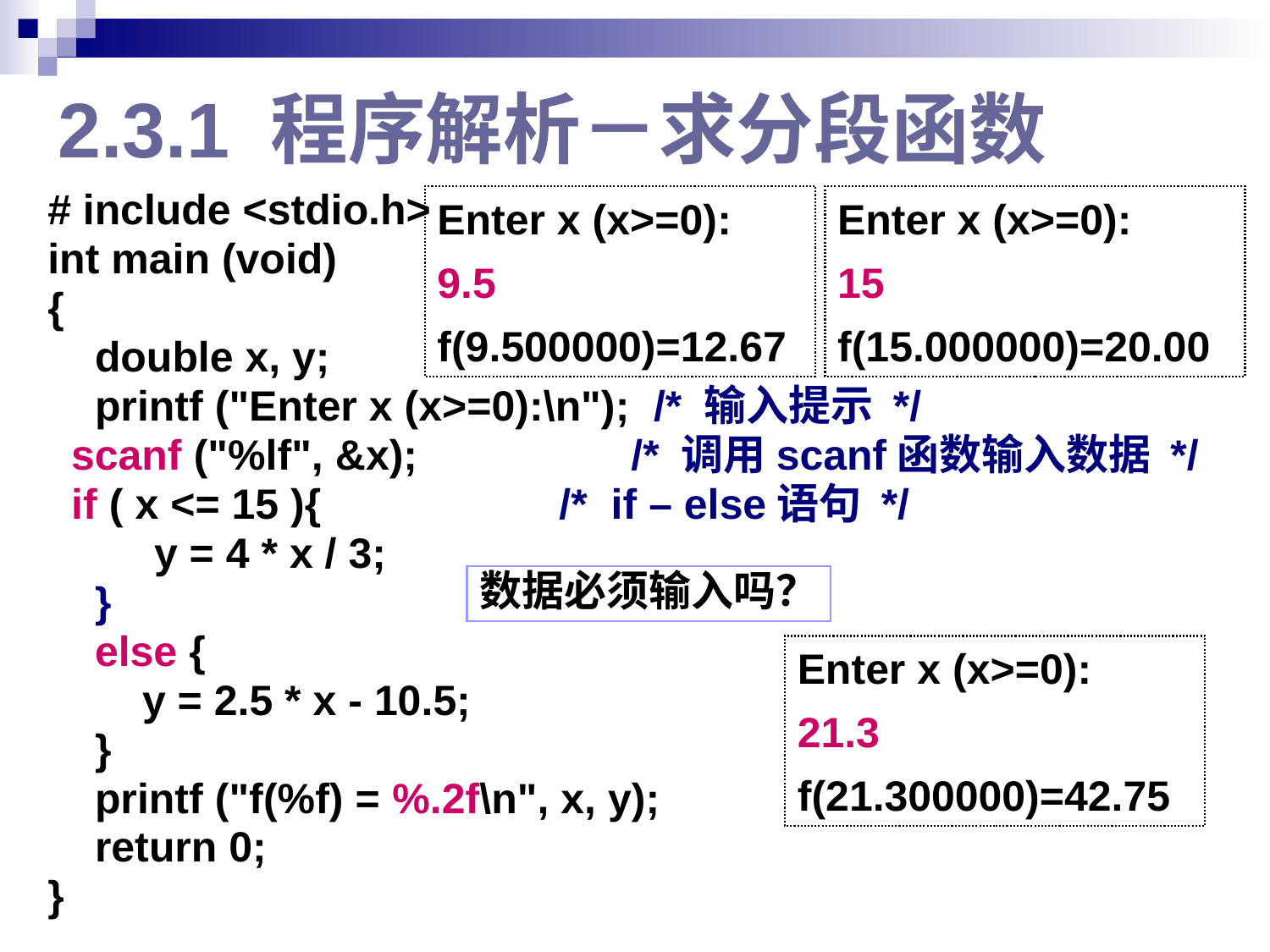

# 2.3.1 程序解析－求分段函数
# include <stdio.h>
int main (void)
{
    double x, y;
    printf ("Enter x (x>=0):\n");  /* 输入提示 */
  scanf ("%lf", &x);                  /* 调用scanf函数输入数据 */
  if ( x <= 15 ){          	       /*  if – else语句 */
         y = 4 * x / 3;
    }
    else {
        y = 2.5 * x - 10.5;
    }
    printf ("f(%f) = %.2f\n", x, y);
    return 0;
}
Enter x (x>=0):
9.5
f(9.500000)=12.67
Enter x (x>=0):
15
f(15.000000)=20.00
数据必须输入吗？
Enter x (x>=0):
21.3
f(21.300000)=42.75